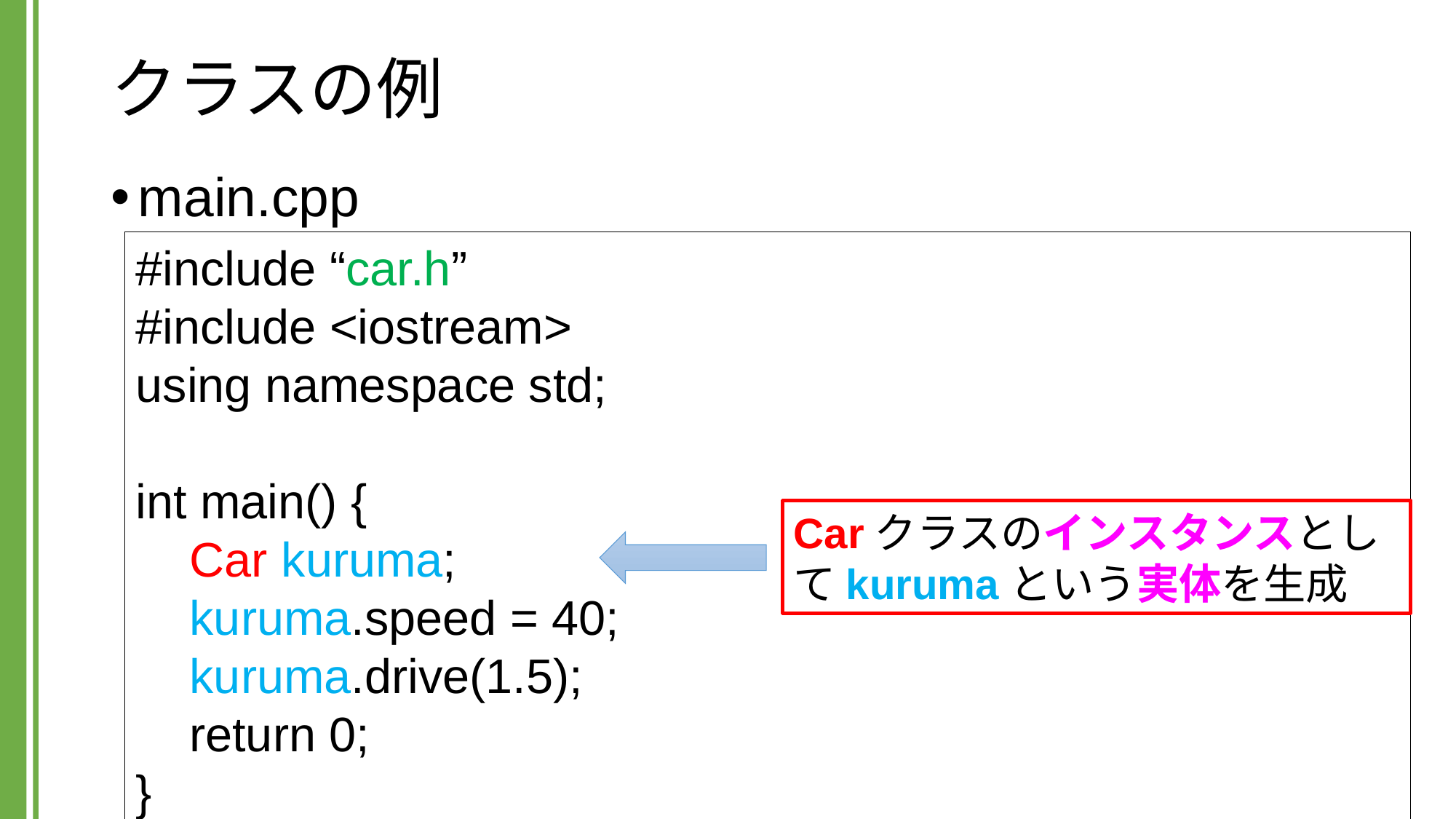

# クラスの例
main.cpp

#include “car.h”
#include <iostream>
using namespace std;
int main() {
    Car kuruma;
    kuruma.speed = 40;
    kuruma.drive(1.5);
    return 0;
}
Carクラスのインスタンスとしてkurumaという実体を生成